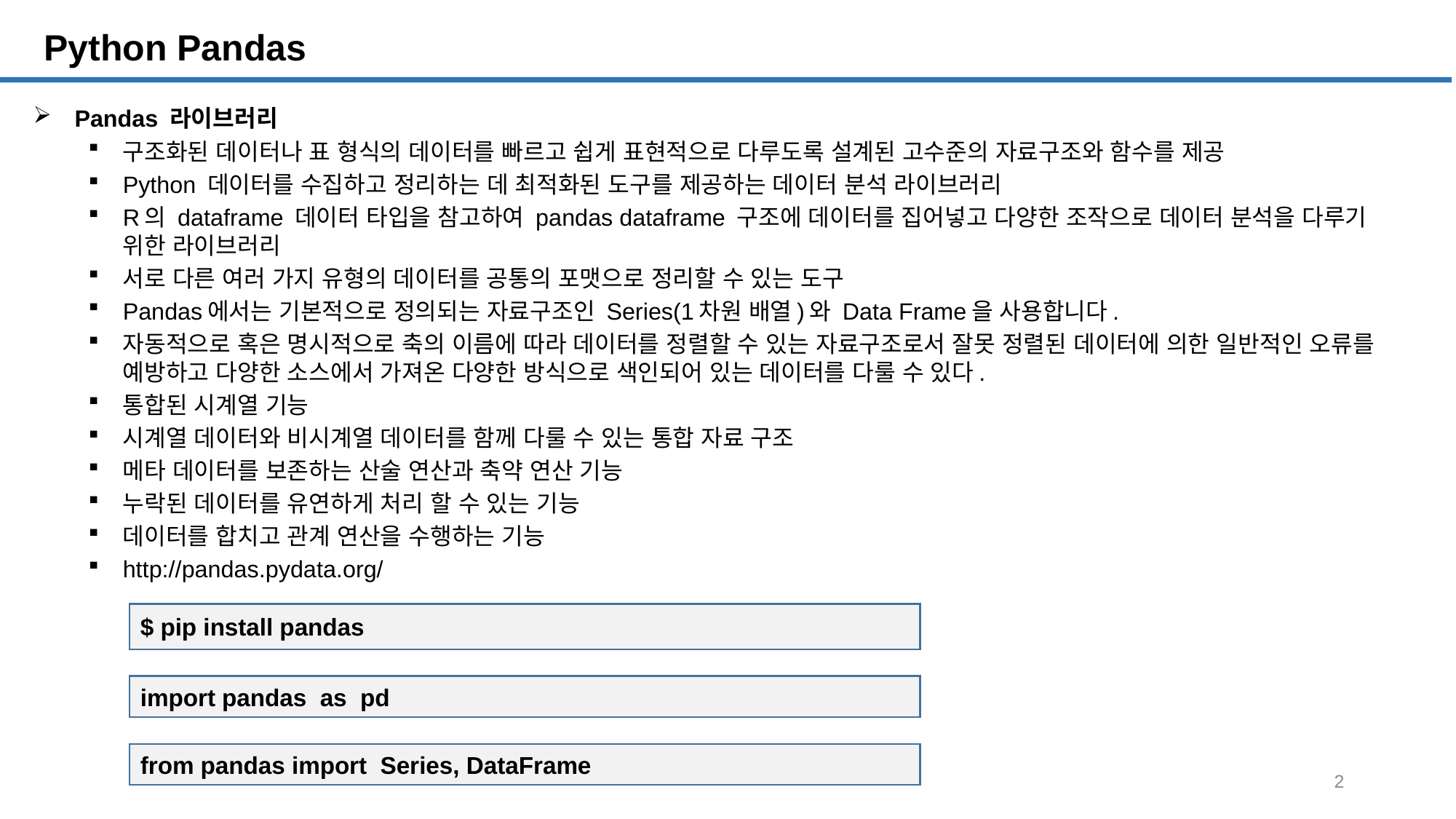

SQL 튜닝 개요
# Python Pandas

Pandas 라이브러리
구조화된 데이터나 표 형식의 데이터를 빠르고 쉽게 표현적으로 다루도록 설계된 고수준의 자료구조와 함수를 제공
Python 데이터를 수집하고 정리하는 데 최적화된 도구를 제공하는 데이터 분석 라이브러리
R의 dataframe 데이터 타입을 참고하여 pandas dataframe 구조에 데이터를 집어넣고 다양한 조작으로 데이터 분석을 다루기 위한 라이브러리
서로 다른 여러 가지 유형의 데이터를 공통의 포맷으로 정리할 수 있는 도구
Pandas에서는 기본적으로 정의되는 자료구조인 Series(1차원 배열)와 Data Frame을 사용합니다.
자동적으로 혹은 명시적으로 축의 이름에 따라 데이터를 정렬할 수 있는 자료구조로서 잘못 정렬된 데이터에 의한 일반적인 오류를 예방하고 다양한 소스에서 가져온 다양한 방식으로 색인되어 있는 데이터를 다룰 수 있다.
통합된 시계열 기능
시계열 데이터와 비시계열 데이터를 함께 다룰 수 있는 통합 자료 구조
메타 데이터를 보존하는 산술 연산과 축약 연산 기능
누락된 데이터를 유연하게 처리 할 수 있는 기능
데이터를 합치고 관계 연산을 수행하는 기능
http://pandas.pydata.org/
$ pip install pandas
import pandas  as  pd
from pandas import  Series, DataFrame
2